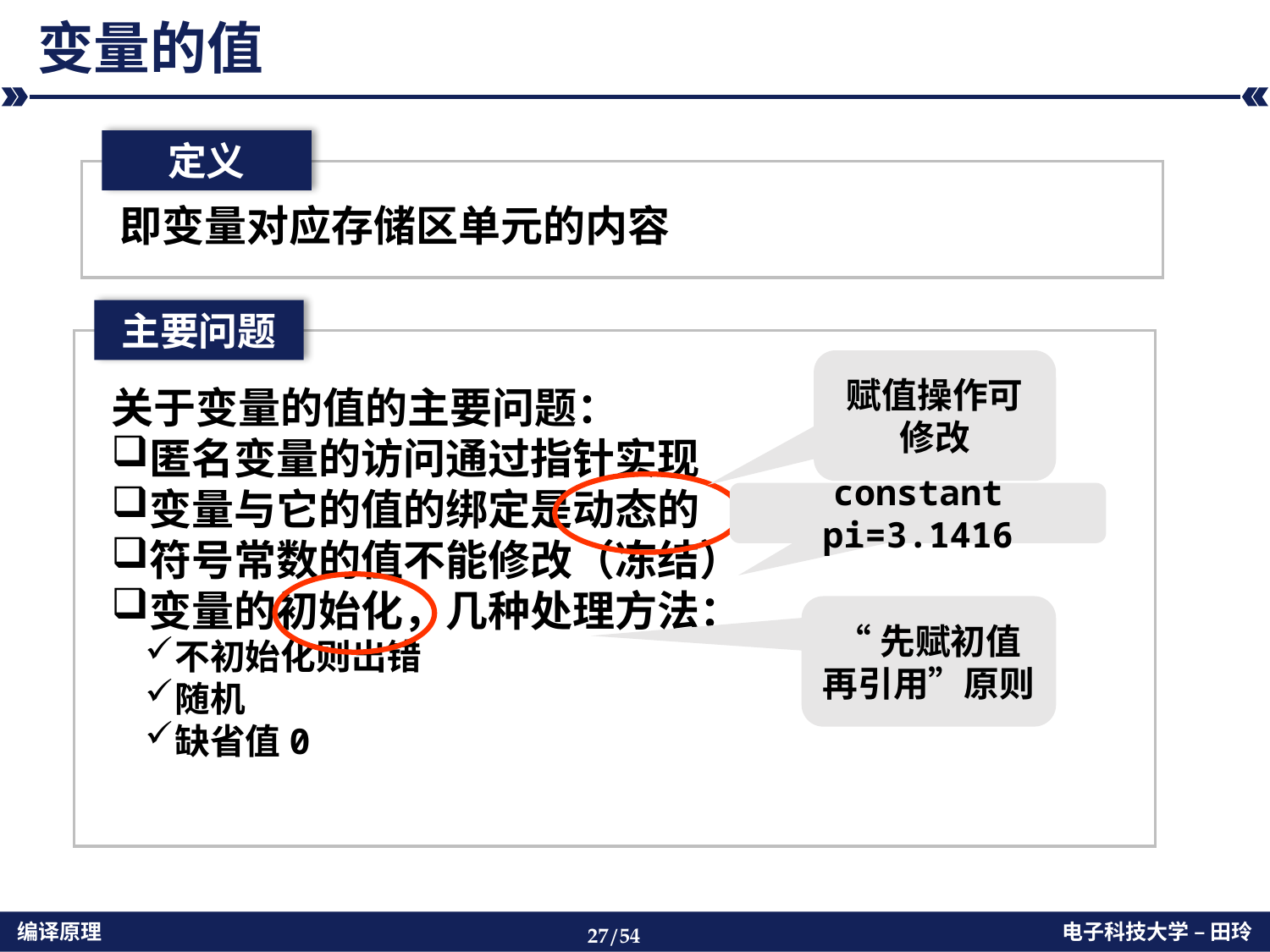

# 变量的值
定义

即变量对应存储区单元的内容
主要问题

关于变量的值的主要问题：
匿名变量的访问通过指针实现
变量与它的值的绑定是动态的
符号常数的值不能修改（冻结）
变量的初始化，几种处理方法：
不初始化则出错
随机
缺省值0

赋值操作可修改

constant pi=3.1416

“先赋初值再引用”原则